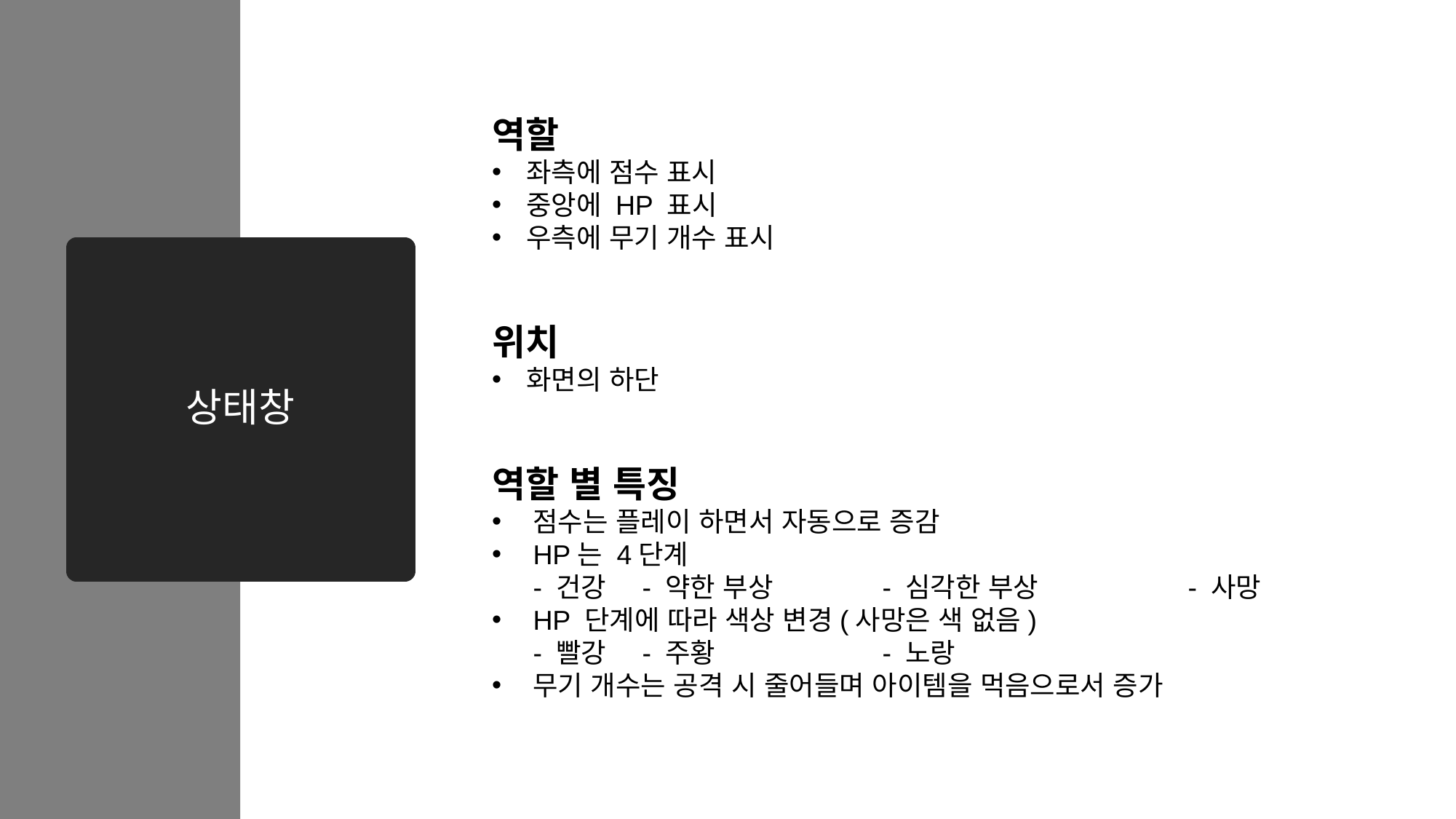

역할
좌측에 점수 표시
중앙에 HP 표시
우측에 무기 개수 표시

위치
화면의 하단

역할 별 특징
점수는 플레이 하면서 자동으로 증감
HP는 4단계
- 건강	- 약한 부상	  - 심각한 부상		- 사망
HP 단계에 따라 색상 변경(사망은 색 없음)
- 빨강	- 주황		  - 노랑
무기 개수는 공격 시 줄어들며 아이템을 먹음으로서 증가
# 상태창